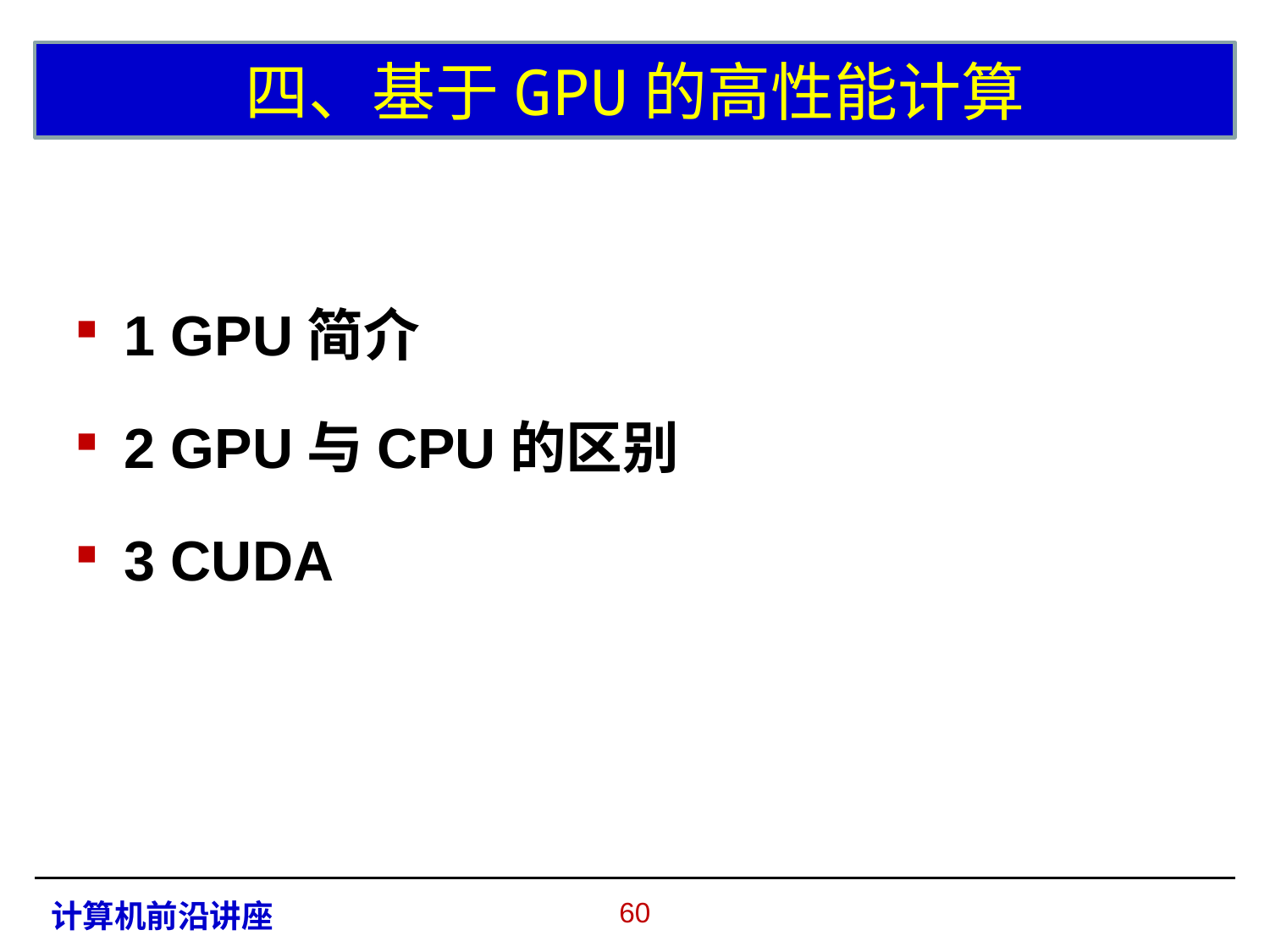

# 四、基于GPU的高性能计算

1 GPU简介
2 GPU与CPU的区别
3 CUDA
60